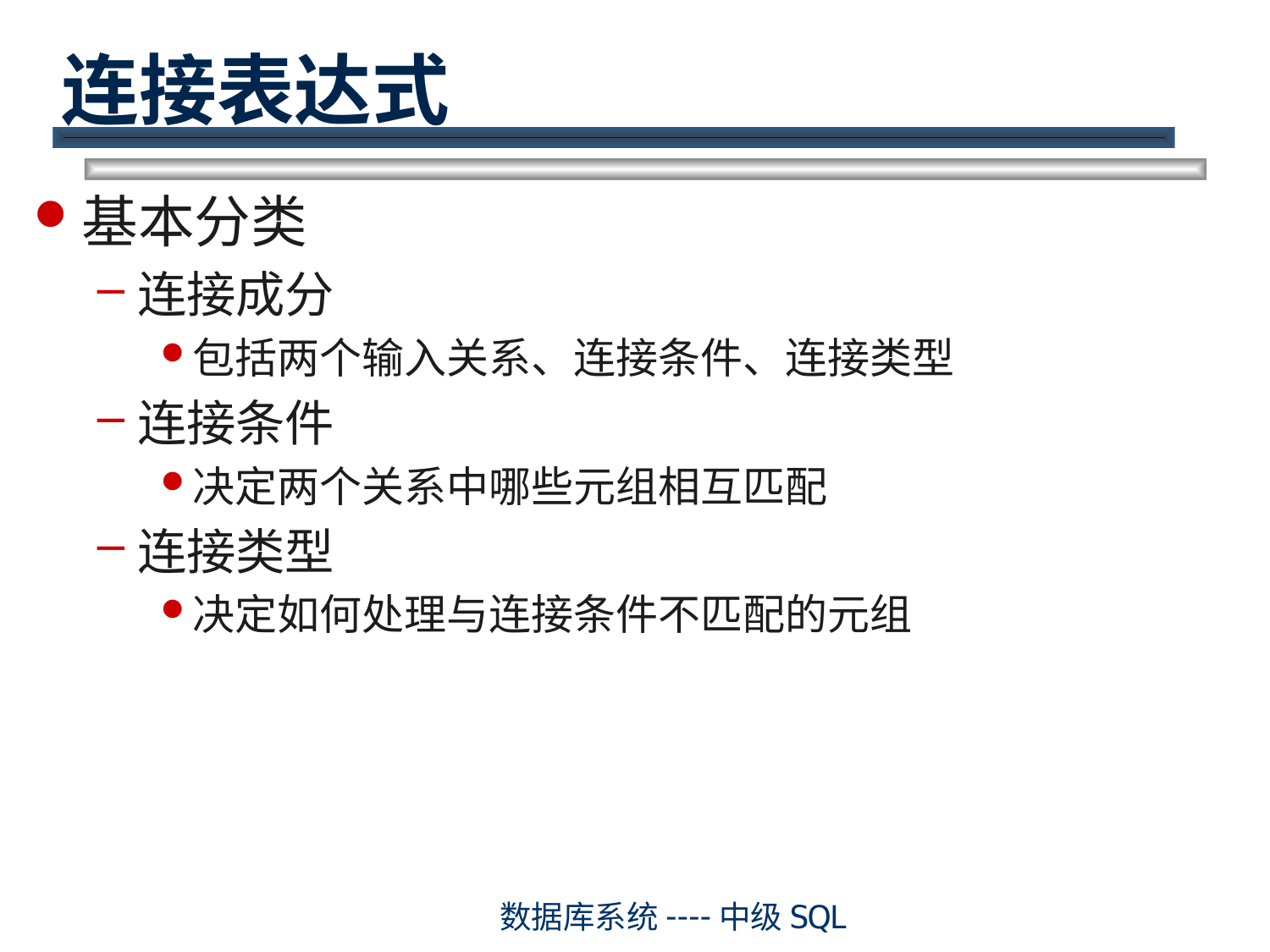

# 连接表达式
基本分类
连接成分
包括两个输入关系、连接条件、连接类型
连接条件
决定两个关系中哪些元组相互匹配
连接类型
决定如何处理与连接条件不匹配的元组
数据库系统----中级SQL